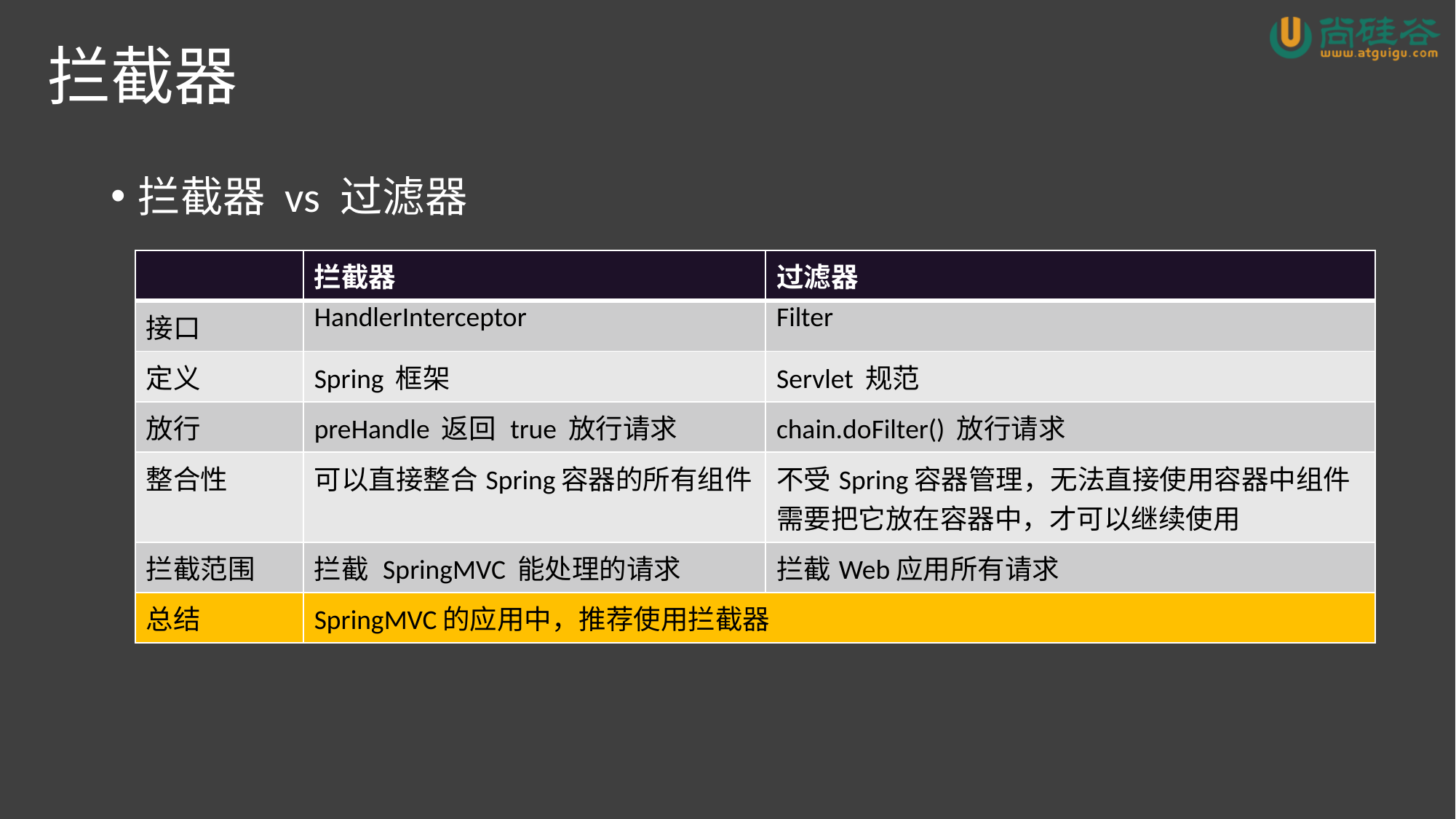

# 拦截器
拦截器 vs 过滤器
|  | 拦截器 | 过滤器 |
| --- | --- | --- |
| 接口 | HandlerInterceptor | Filter |
| 定义 | Spring 框架 | Servlet 规范 |
| 放行 | preHandle 返回 true 放行请求 | chain.doFilter() 放行请求 |
| 整合性 | 可以直接整合Spring容器的所有组件 | 不受Spring容器管理，无法直接使用容器中组件 需要把它放在容器中，才可以继续使用 |
| 拦截范围 | 拦截 SpringMVC 能处理的请求 | 拦截Web应用所有请求 |
| 总结 | SpringMVC的应用中，推荐使用拦截器 |  |